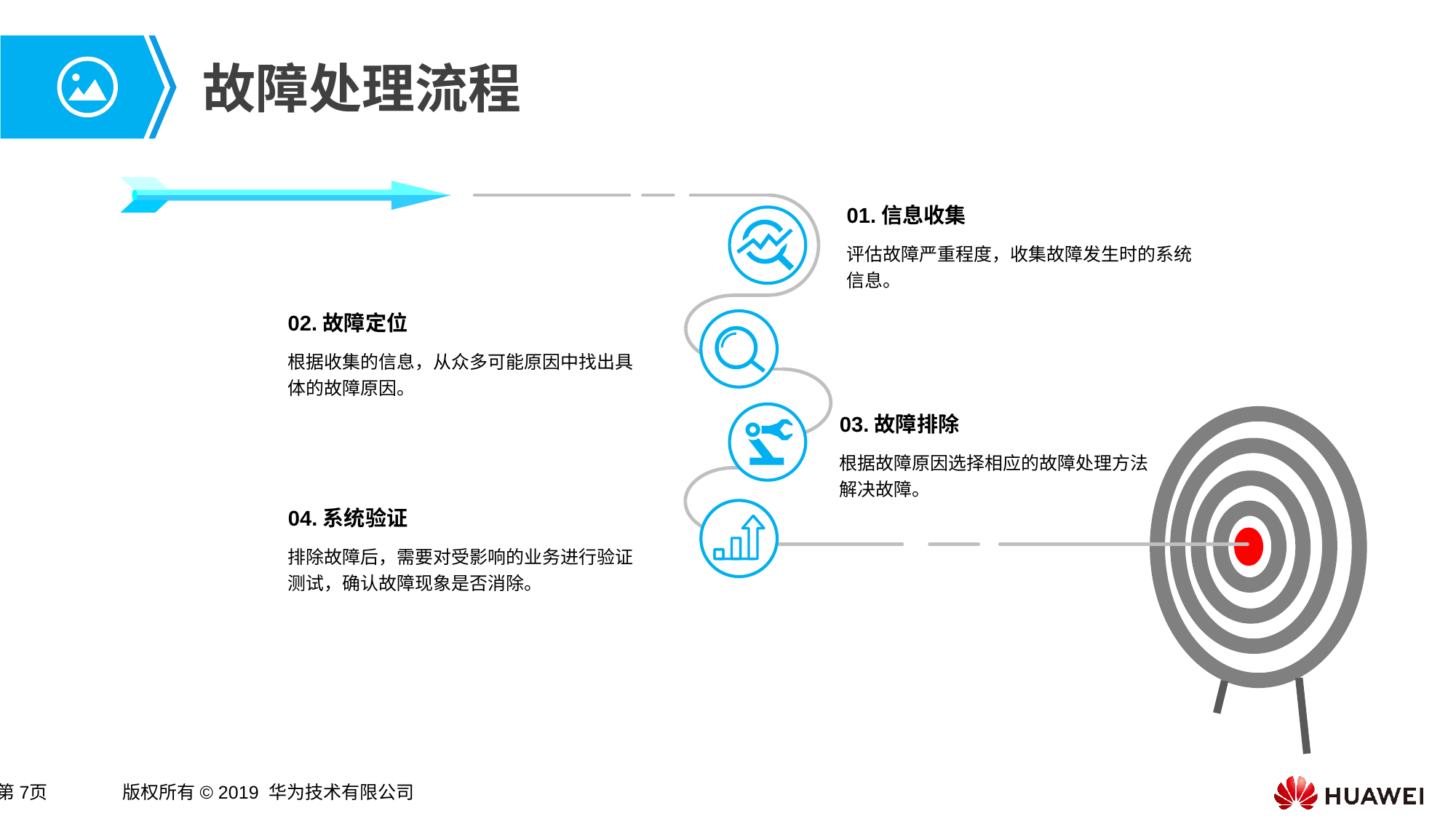

# 故障处理流程

01.信息收集
评估故障严重程度，收集故障发生时的系统信息。

02.故障定位
根据收集的信息，从众多可能原因中找出具体的故障原因。

03.故障排除
根据故障原因选择相应的故障处理方法解决故障。

04.系统验证
排除故障后，需要对受影响的业务进行验证测试，确认故障现象是否消除。